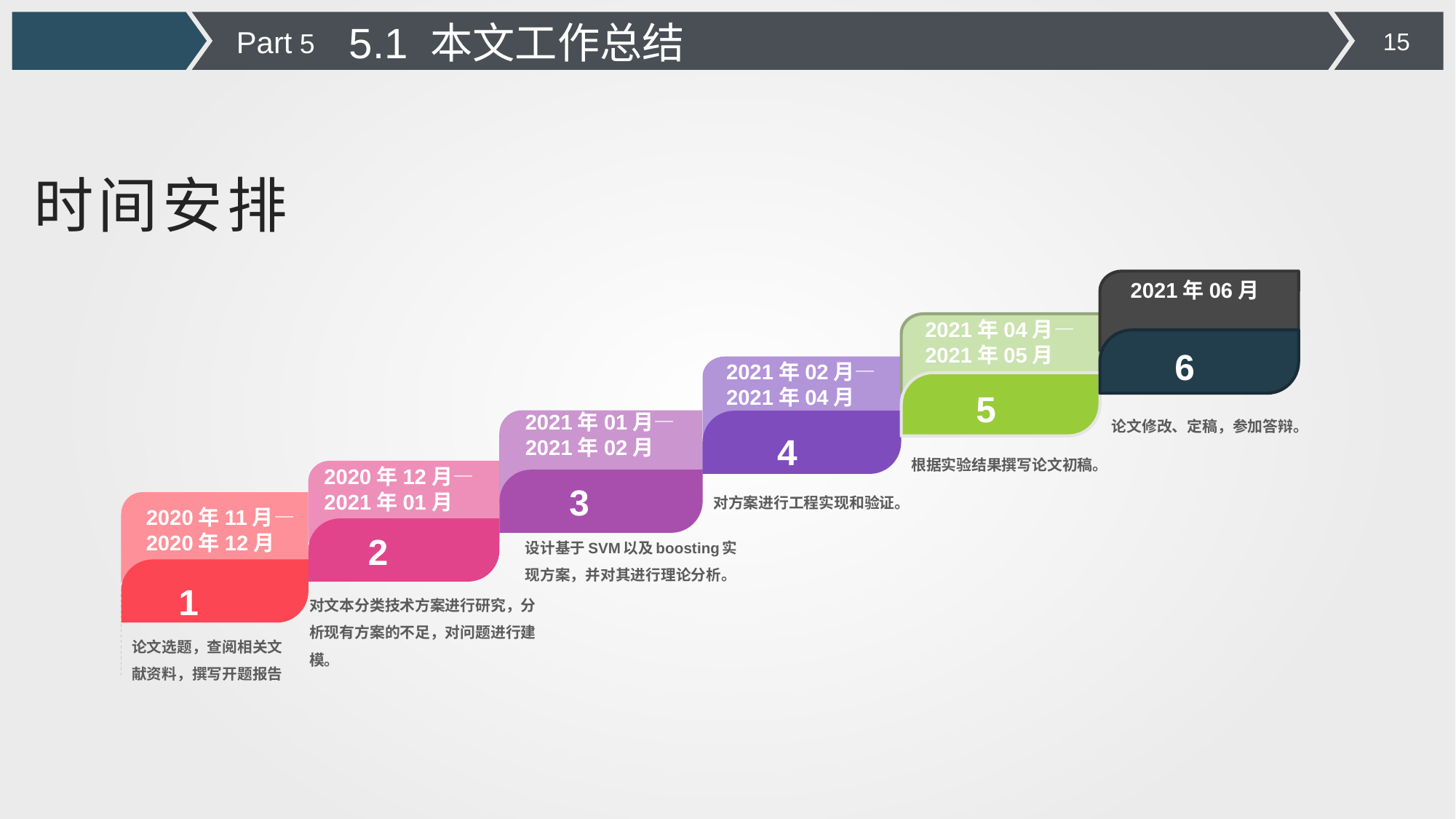

5.1 本文工作总结
Part 5
时间安排

2021年06月
2021年04月—2021年05月

6
2021年02月—2021年04月

5
论文修改、定稿，参加答辩。
2021年01月—2021年02月

4
根据实验结果撰写论文初稿。
2020年12月—2021年01月

3
对方案进行工程实现和验证。

2020年11月—2020年12月

设计基于SVM以及boosting实现方案，并对其进行理论分析。
2

1
对文本分类技术方案进行研究，分析现有方案的不足，对问题进行建模。
论文选题，查阅相关文献资料，撰写开题报告